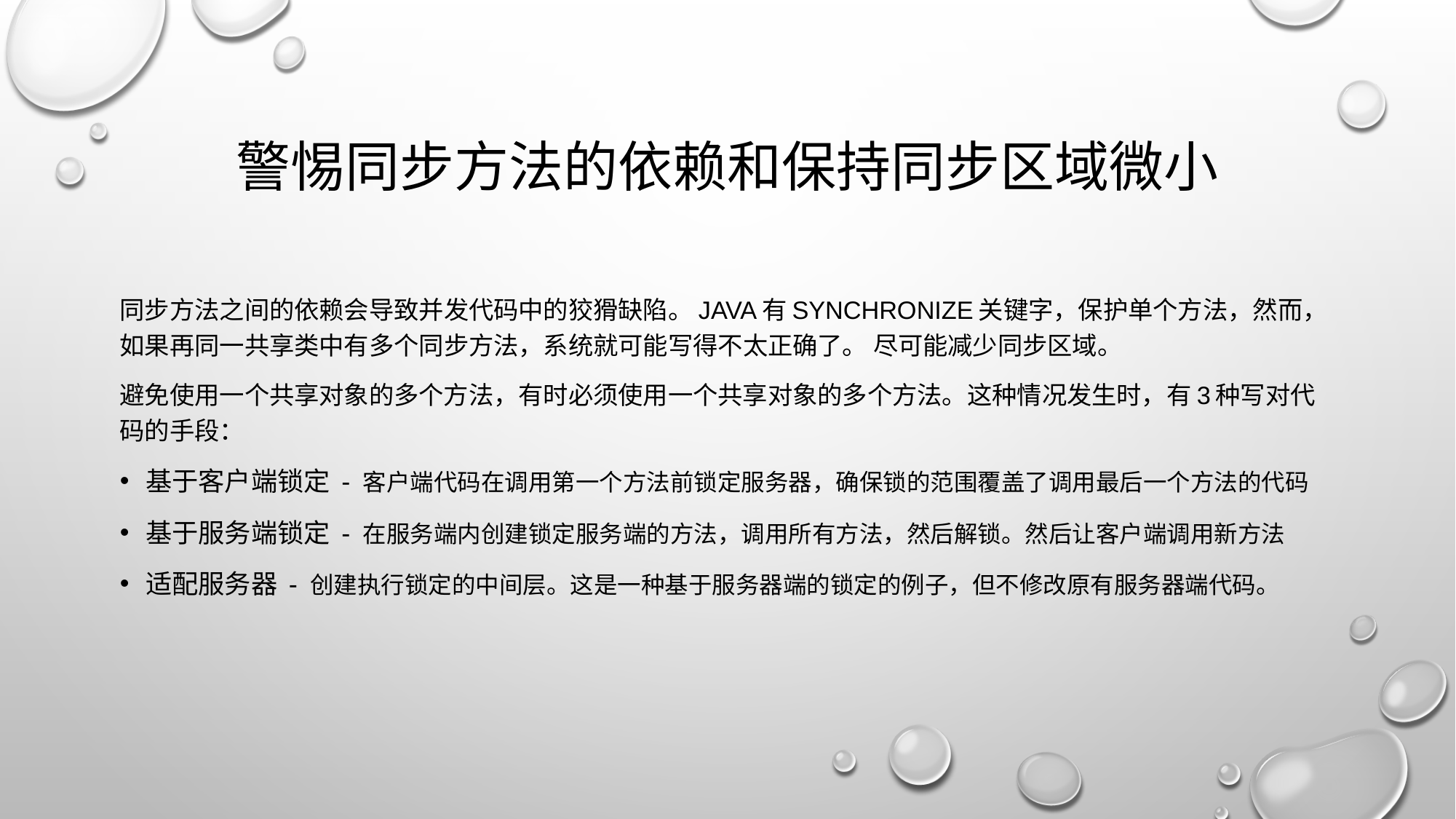

# 警惕同步方法的依赖和保持同步区域微小
同步方法之间的依赖会导致并发代码中的狡猾缺陷。Java有synchronize关键字，保护单个方法，然而，如果再同一共享类中有多个同步方法，系统就可能写得不太正确了。 尽可能减少同步区域。
避免使用一个共享对象的多个方法，有时必须使用一个共享对象的多个方法。这种情况发生时，有3种写对代码的手段：
基于客户端锁定 - 客户端代码在调用第一个方法前锁定服务器，确保锁的范围覆盖了调用最后一个方法的代码
基于服务端锁定 - 在服务端内创建锁定服务端的方法，调用所有方法，然后解锁。然后让客户端调用新方法
适配服务器 - 创建执行锁定的中间层。这是一种基于服务器端的锁定的例子，但不修改原有服务器端代码。